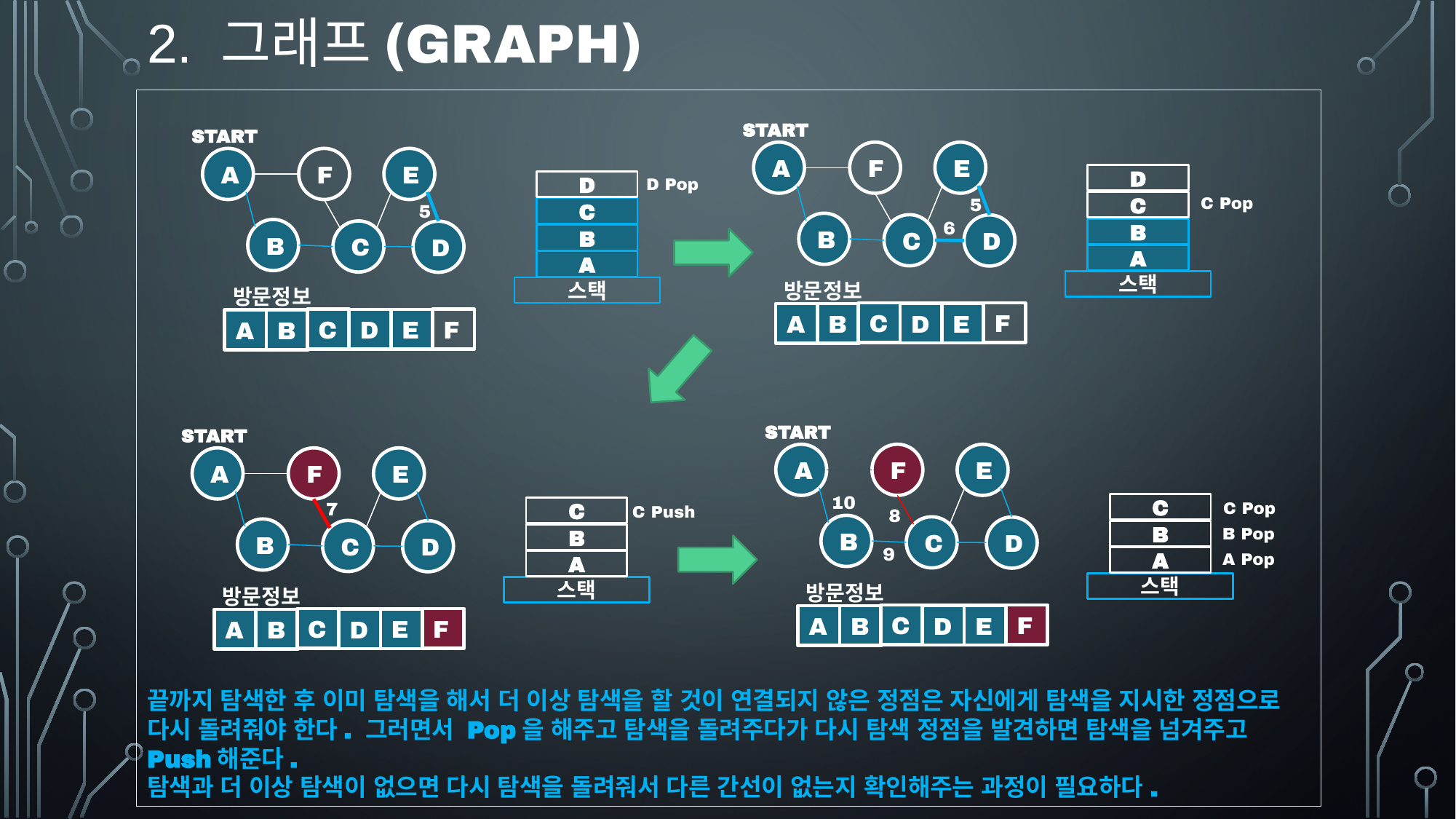

# 2. 그래프(Graph)

끝까지 탐색한 후 이미 탐색을 해서 더 이상 탐색을 할 것이 연결되지 않은 정점은 자신에게 탐색을 지시한 정점으로 다시 돌려줘야 한다. 그러면서 Pop을 해주고 탐색을 돌려주다가 다시 탐색 정점을 발견하면 탐색을 넘겨주고 Push해준다.
탐색과 더 이상 탐색이 없으면 다시 탐색을 돌려줘서 다른 간선이 없는지 확인해주는 과정이 필요하다.
START
E
F
A
B
C
D
스택
방문정보
C
F
E
D
A
B
D
C
B
A
C Pop
5
START
E
F
A
B
C
D
스택
방문정보
C
F
E
D
A
B
D
C
B
A
D Pop
5
6

START
E
F
A
B
C
D
스택
방문정보
C
F
E
D
A
B
C
B
A
A Pop
START
E
F
A
B
C
D
스택
방문정보
C
F
E
D
A
B
C
B
A
10
C Pop
7
C Push
8
B Pop

9